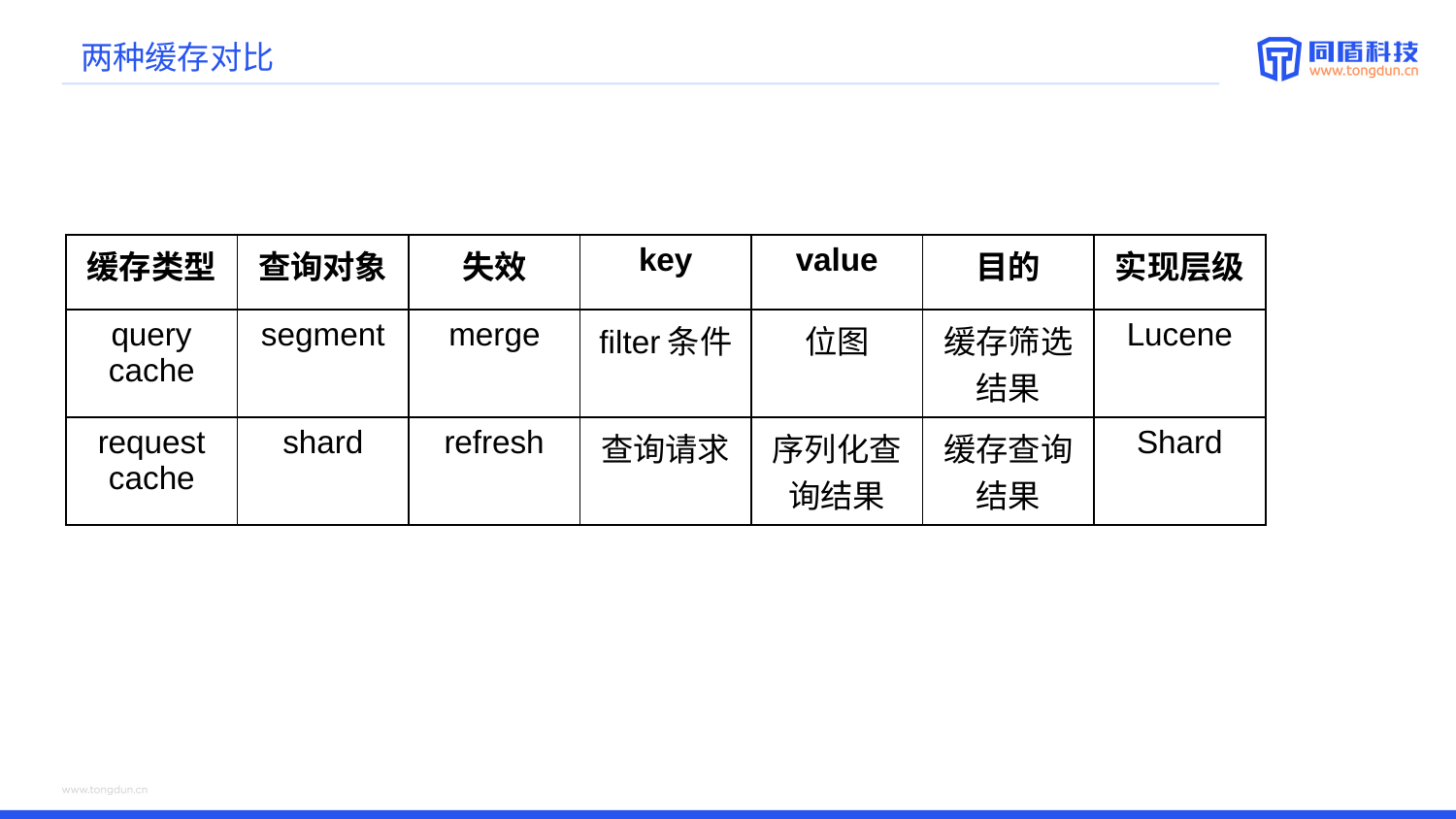

# 两种缓存对比
| 缓存类型 | 查询对象 | 失效 | key | value | 目的 | 实现层级 |
| --- | --- | --- | --- | --- | --- | --- |
| query cache | segment | merge | filter条件 | 位图 | 缓存筛选结果 | Lucene |
| request cache | shard | refresh | 查询请求 | 序列化查询结果 | 缓存查询结果 | Shard |